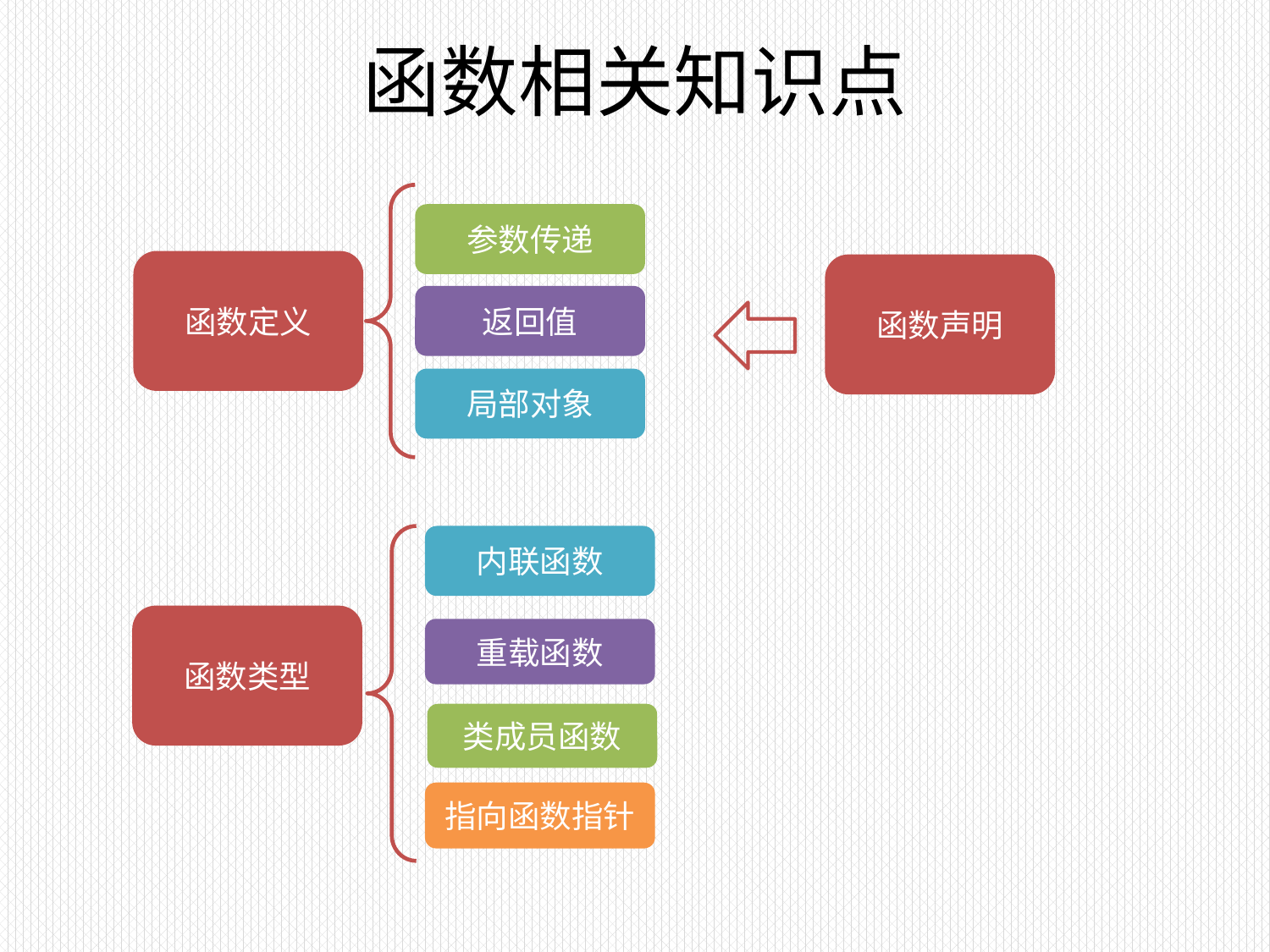

# 函数相关知识点

参数传递
函数定义
函数声明
返回值

局部对象

内联函数
函数类型
重载函数
类成员函数
指向函数指针